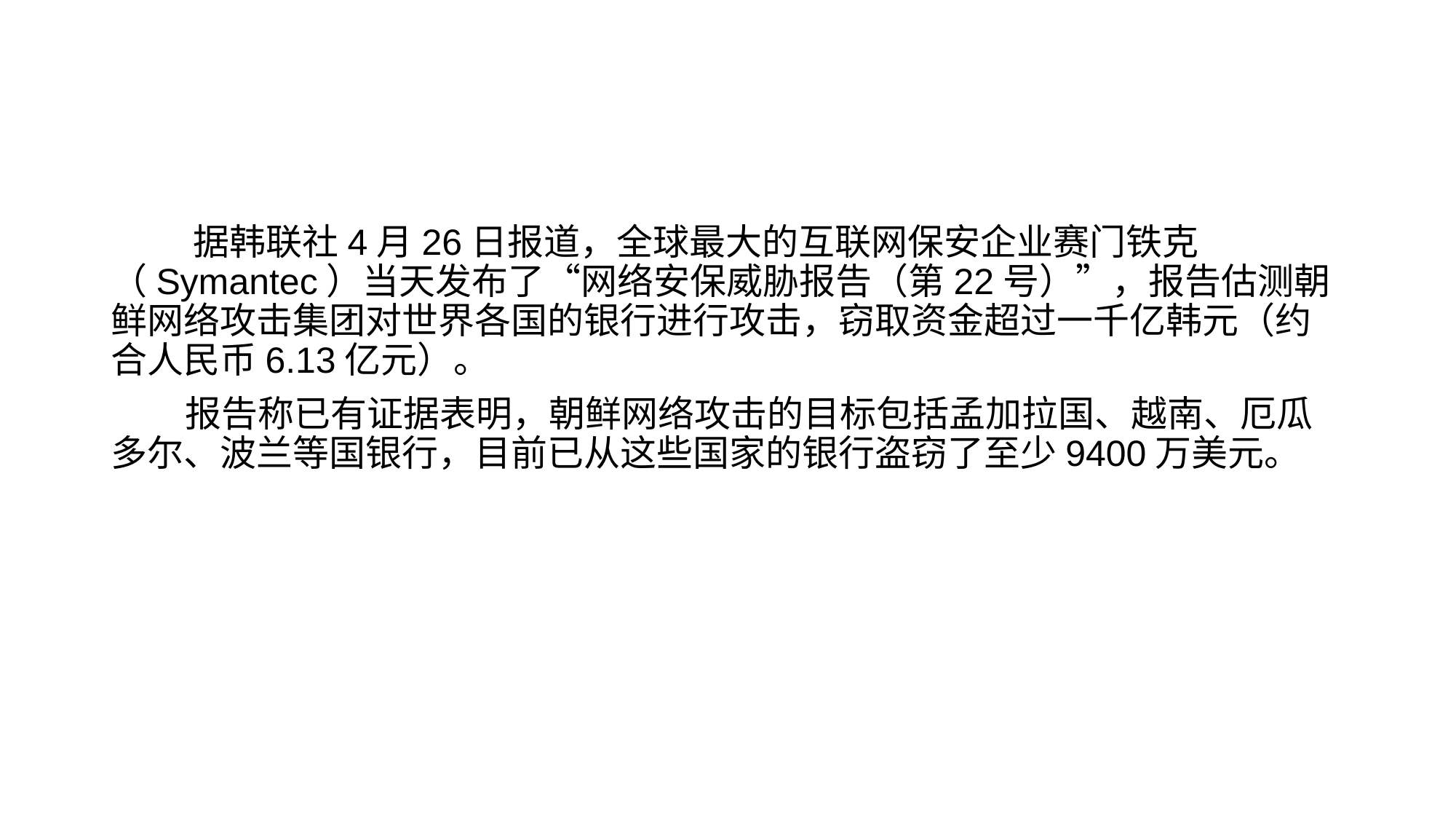

#
         据韩联社4月26日报道，全球最大的互联网保安企业赛门铁克（Symantec）当天发布了“网络安保威胁报告（第22号）”，报告估测朝鲜网络攻击集团对世界各国的银行进行攻击，窃取资金超过一千亿韩元（约合人民币6.13亿元）。
        报告称已有证据表明，朝鲜网络攻击的目标包括孟加拉国、越南、厄瓜多尔、波兰等国银行，目前已从这些国家的银行盗窃了至少9400万美元。